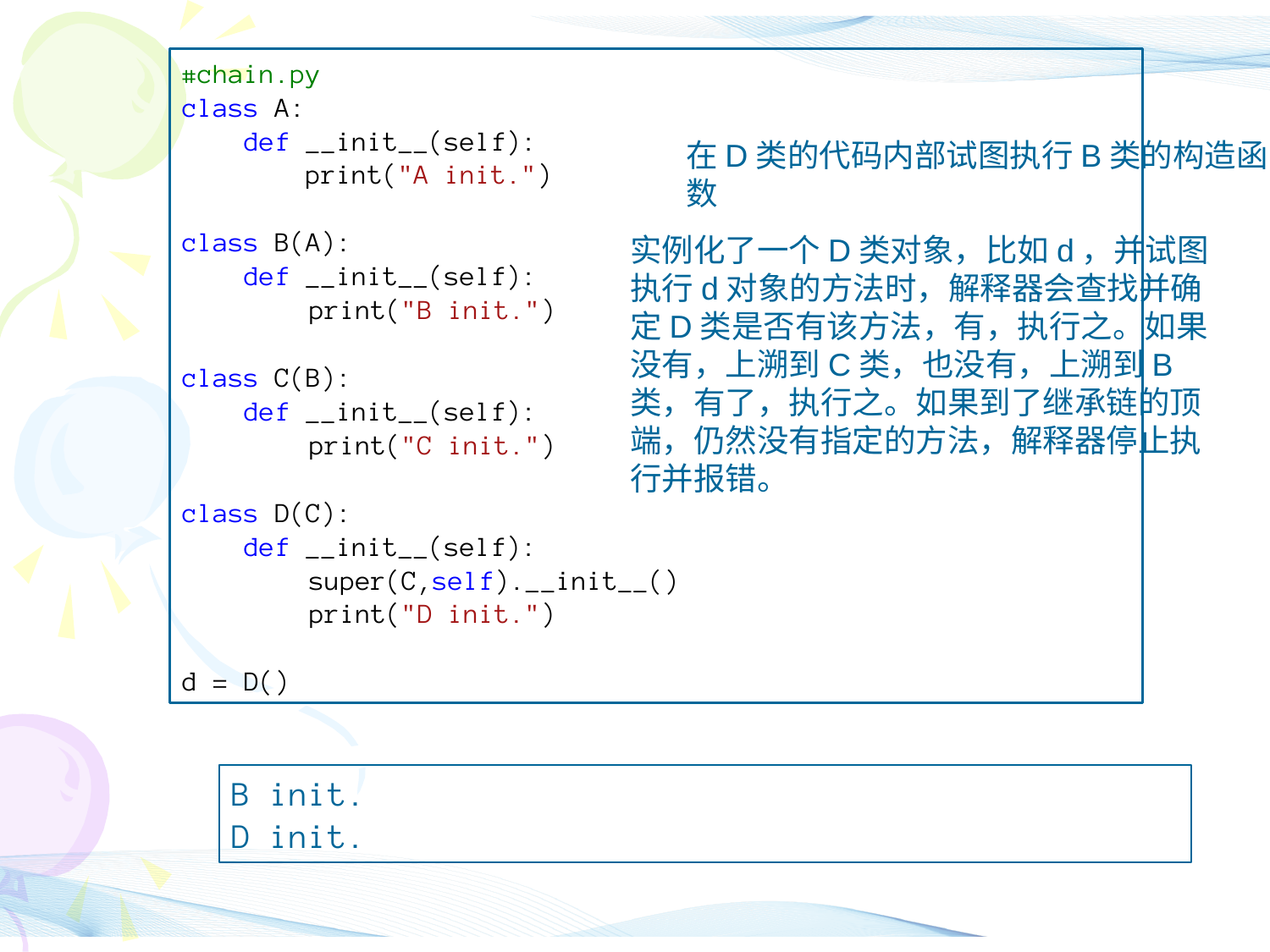

#chain.py
class A:
    def __init__(self):
        print("A init.")
class B(A):
    def __init__(self):
	print("B init.")
class C(B):
    def __init__(self):
	print("C init.")
class D(C):
    def __init__(self):
	super(C,self).__init__()
	print("D init.")
d = D()
在D类的代码内部试图执行B类的构造函数
实例化了一个D类对象，比如d，并试图执行d对象的方法时，解释器会查找并确定D类是否有该方法，有，执行之。如果没有，上溯到C类，也没有，上溯到B类，有了，执行之。如果到了继承链的顶端，仍然没有指定的方法，解释器停止执行并报错。
B init.
D init.